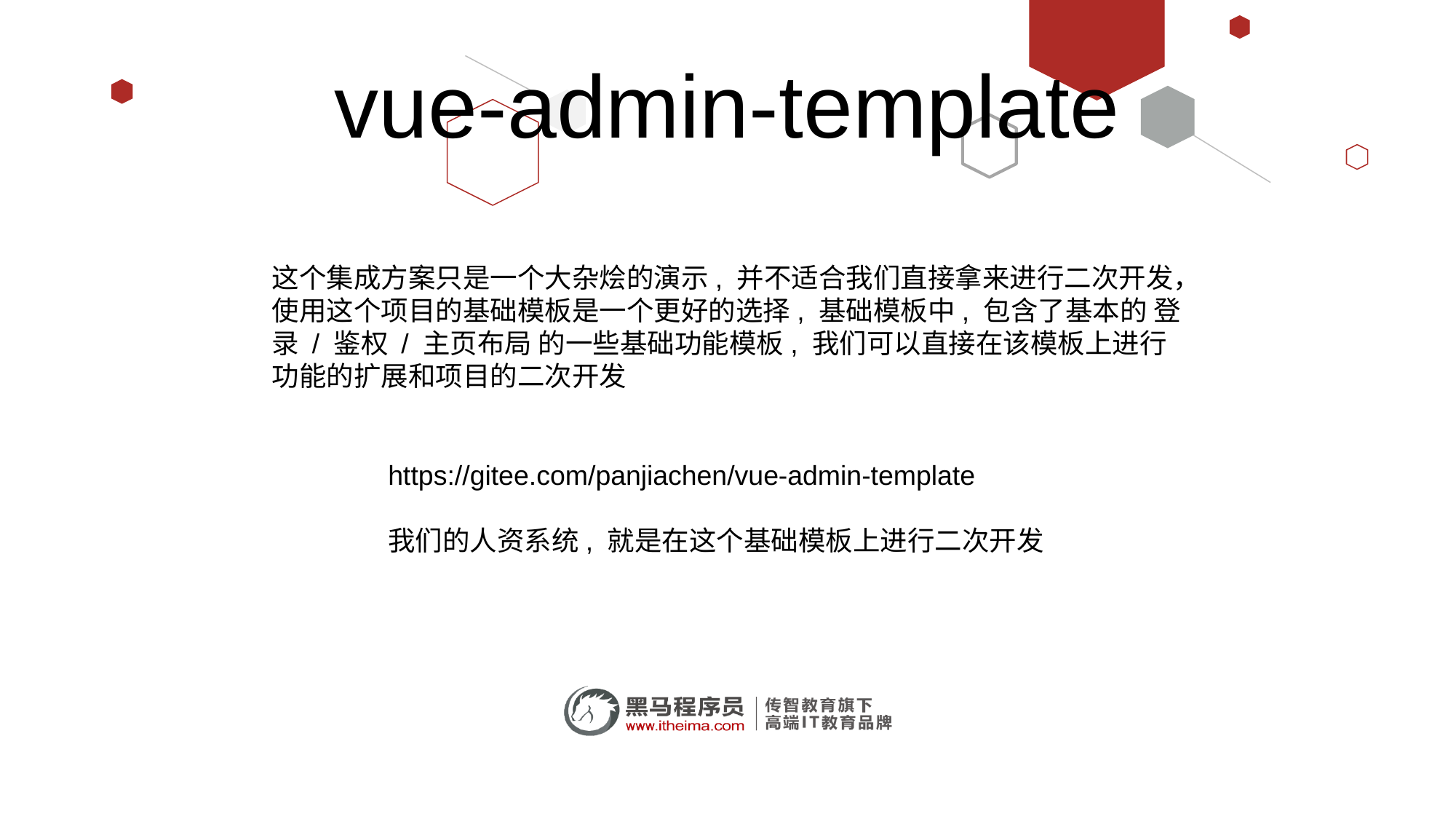

# vue-admin-template
这个集成方案只是一个大杂烩的演示, 并不适合我们直接拿来进行二次开发，使用这个项目的基础模板是一个更好的选择, 基础模板中, 包含了基本的 登录 / 鉴权 / 主页布局 的一些基础功能模板, 我们可以直接在该模板上进行功能的扩展和项目的二次开发
https://gitee.com/panjiachen/vue-admin-template

我们的人资系统, 就是在这个基础模板上进行二次开发